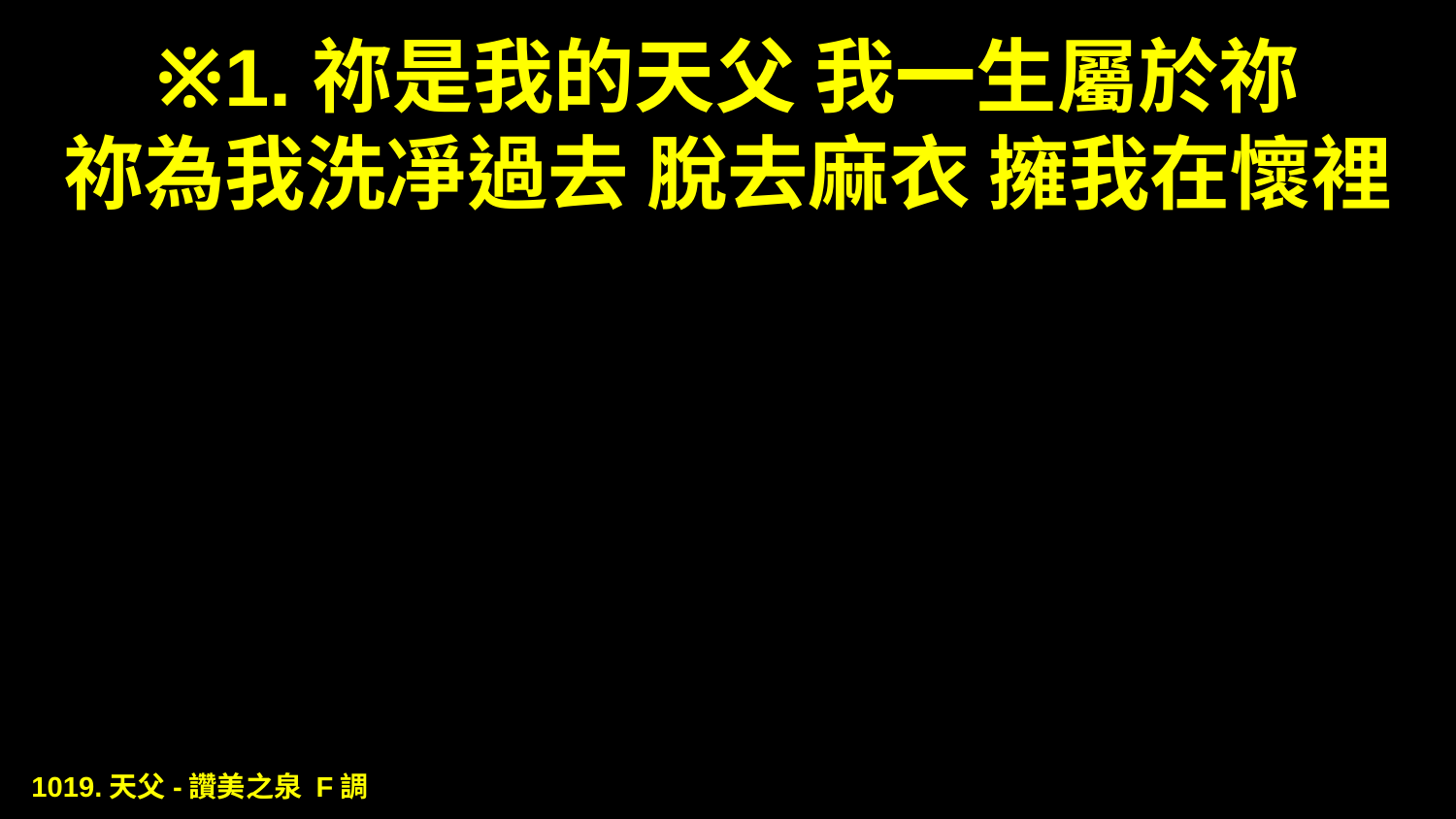

# ※1.祢是我的天父 我一生屬於祢 祢為我洗凈過去 脫去麻衣 擁我在懷裡
1019.天父-讚美之泉 F調